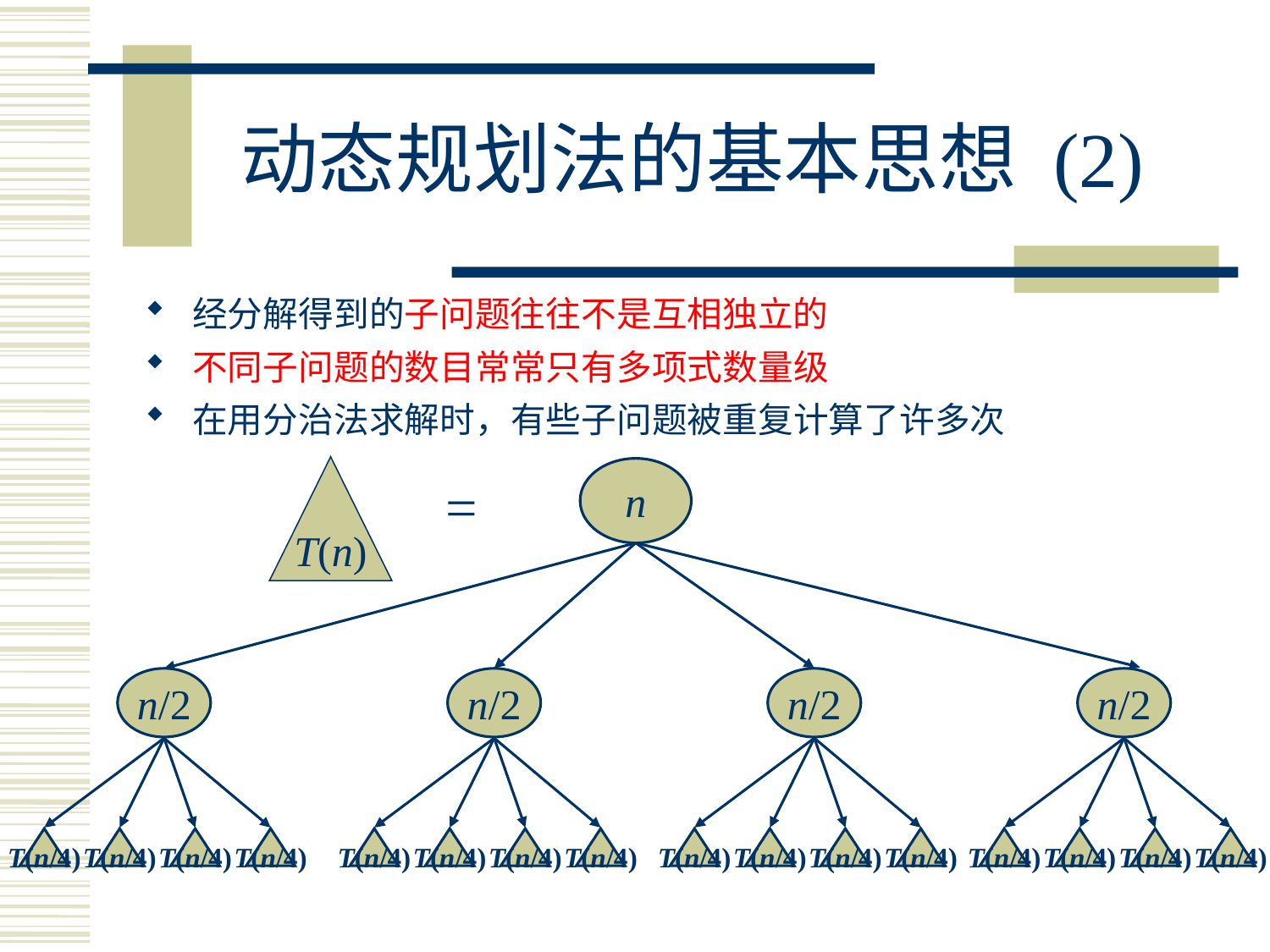

动态规划法的基本思想 (2)
经分解得到的子问题往往不是互相独立的
不同子问题的数目常常只有多项式数量级
在用分治法求解时，有些子问题被重复计算了许多次
T(n)
n
=
n/2
T(n/4)
T(n/4)
T(n/4)
T(n/4)
n/2
T(n/4)
T(n/4)
T(n/4)
T(n/4)
n/2
T(n/4)
T(n/4)
T(n/4)
T(n/4)
n/2
T(n/4)
T(n/4)
T(n/4)
T(n/4)